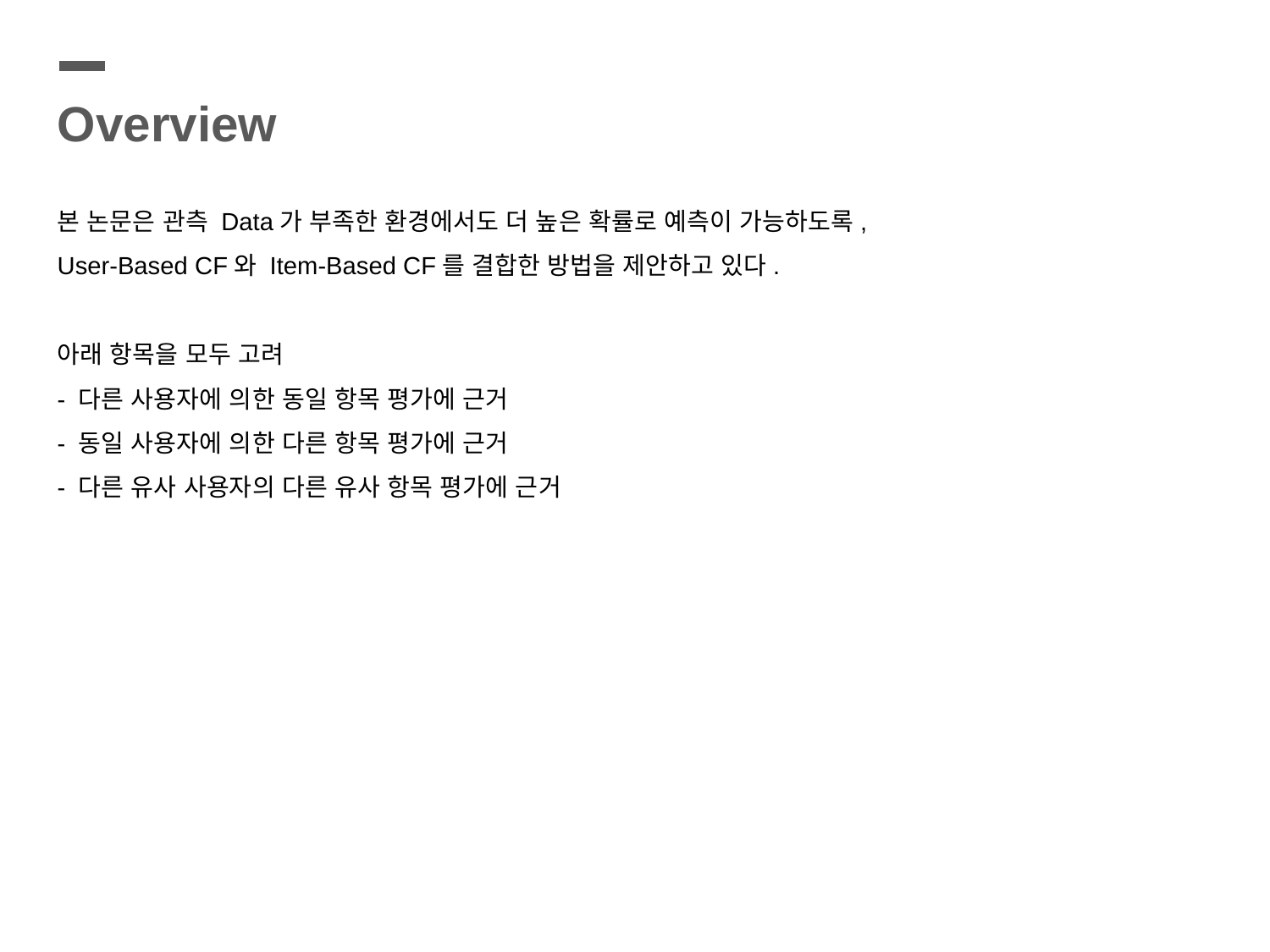

Overview
본 논문은 관측 Data가 부족한 환경에서도 더 높은 확률로 예측이 가능하도록,
User-Based CF와 Item-Based CF를 결합한 방법을 제안하고 있다.

아래 항목을 모두 고려
- 다른 사용자에 의한 동일 항목 평가에 근거
- 동일 사용자에 의한 다른 항목 평가에 근거
- 다른 유사 사용자의 다른 유사 항목 평가에 근거